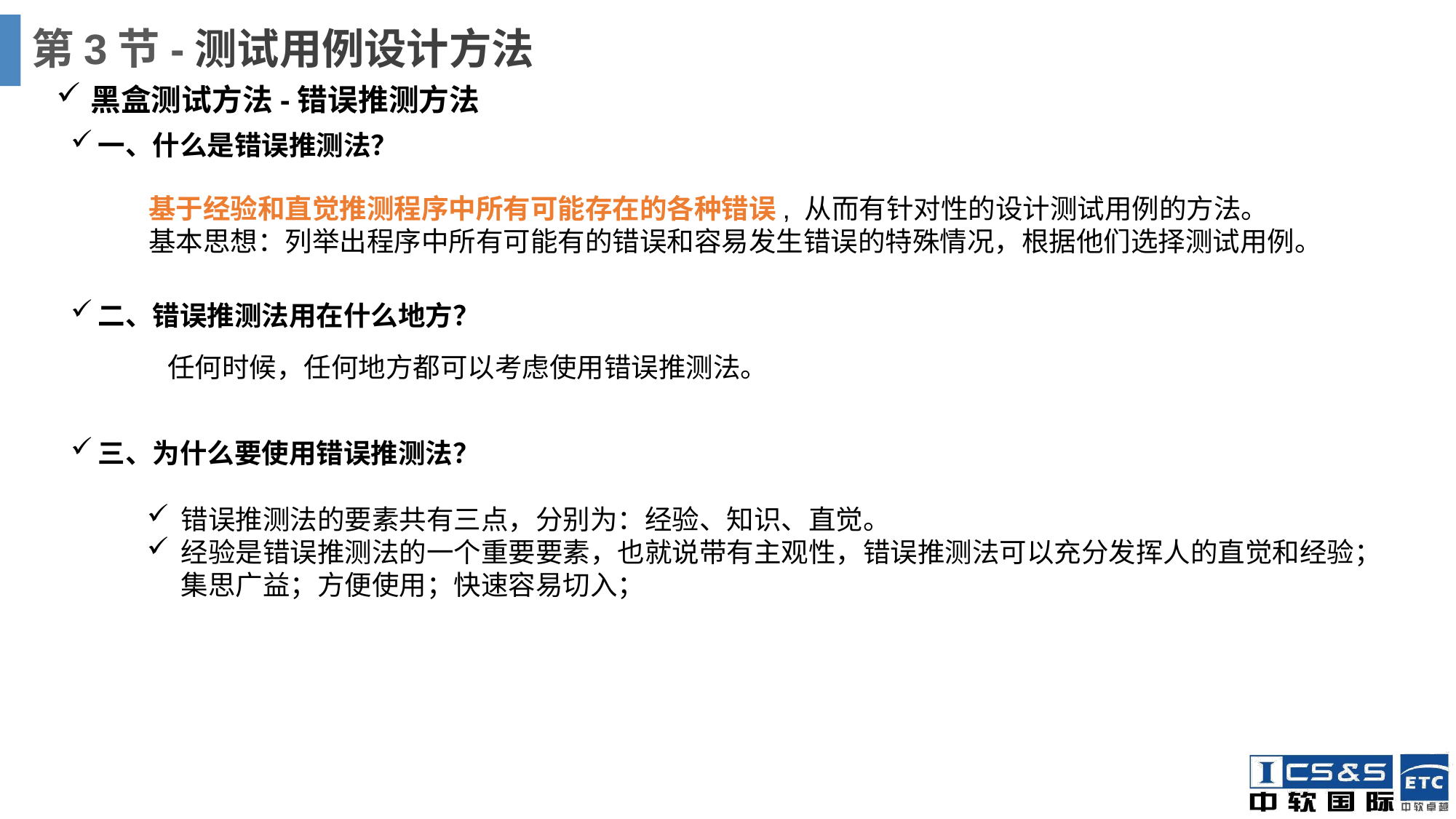

# 第3节-测试用例设计方法
黑盒测试方法-错误推测方法
一、什么是错误推测法？
基于经验和直觉推测程序中所有可能存在的各种错误, 从而有针对性的设计测试用例的方法。
基本思想：列举出程序中所有可能有的错误和容易发生错误的特殊情况，根据他们选择测试用例。
二、错误推测法用在什么地方？
任何时候，任何地方都可以考虑使用错误推测法。
三、为什么要使用错误推测法？
错误推测法的要素共有三点，分别为：经验、知识、直觉。
经验是错误推测法的一个重要要素，也就说带有主观性，错误推测法可以充分发挥人的直觉和经验；集思广益；方便使用；快速容易切入；